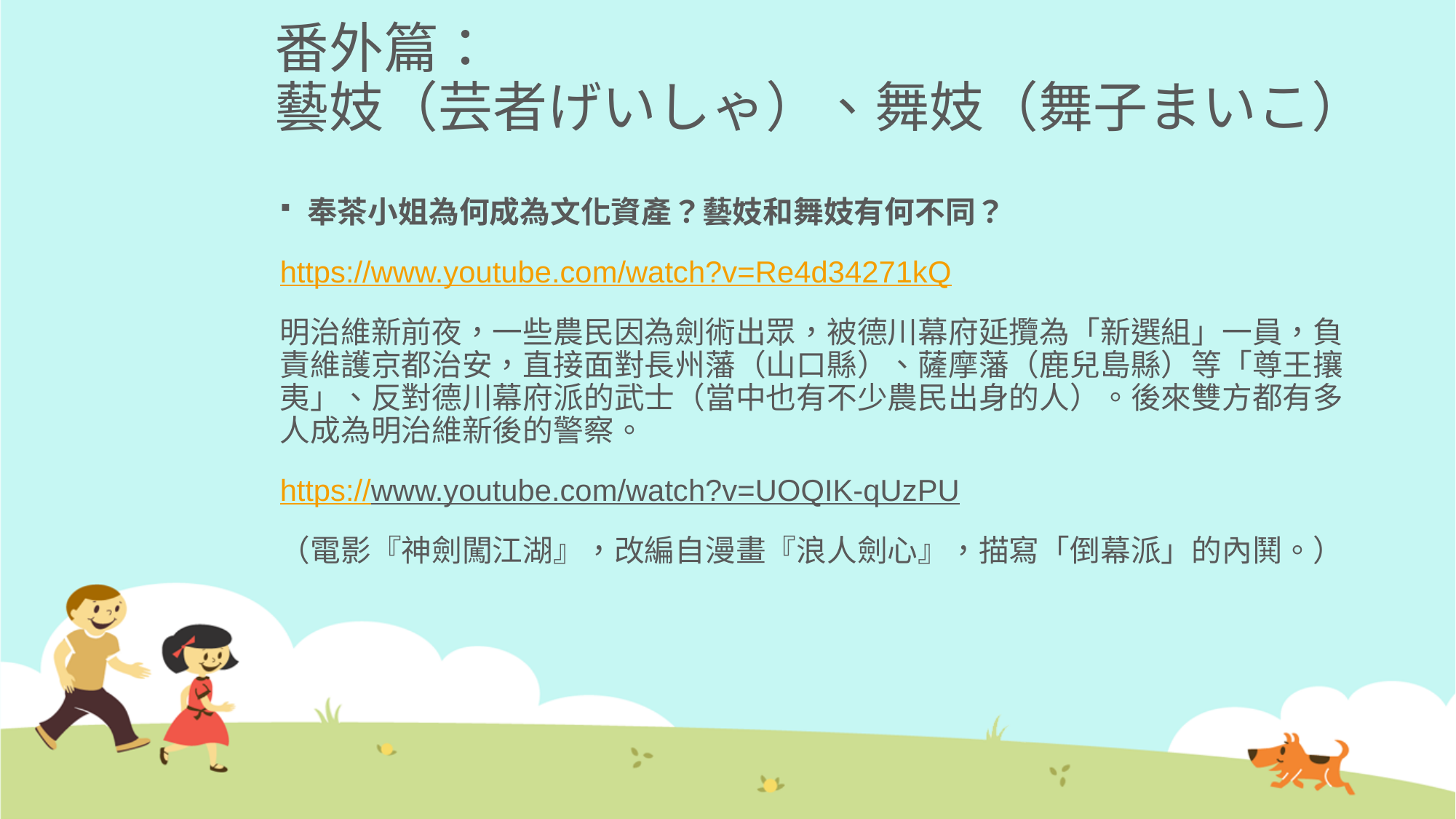

# 番外篇： 藝妓（芸者げいしゃ）、舞妓（舞子まいこ）
奉茶小姐為何成為文化資產？藝妓和舞妓有何不同？
https://www.youtube.com/watch?v=Re4d34271kQ
明治維新前夜，一些農民因為劍術出眾，被德川幕府延攬為「新選組」一員，負責維護京都治安，直接面對長州藩（山口縣）、薩摩藩（鹿兒島縣）等「尊王攘夷」、反對德川幕府派的武士（當中也有不少農民出身的人）。後來雙方都有多人成為明治維新後的警察。
https://www.youtube.com/watch?v=UOQIK-qUzPU
（電影『神劍闖江湖』，改編自漫畫『浪人劍心』，描寫「倒幕派」的內鬨。）